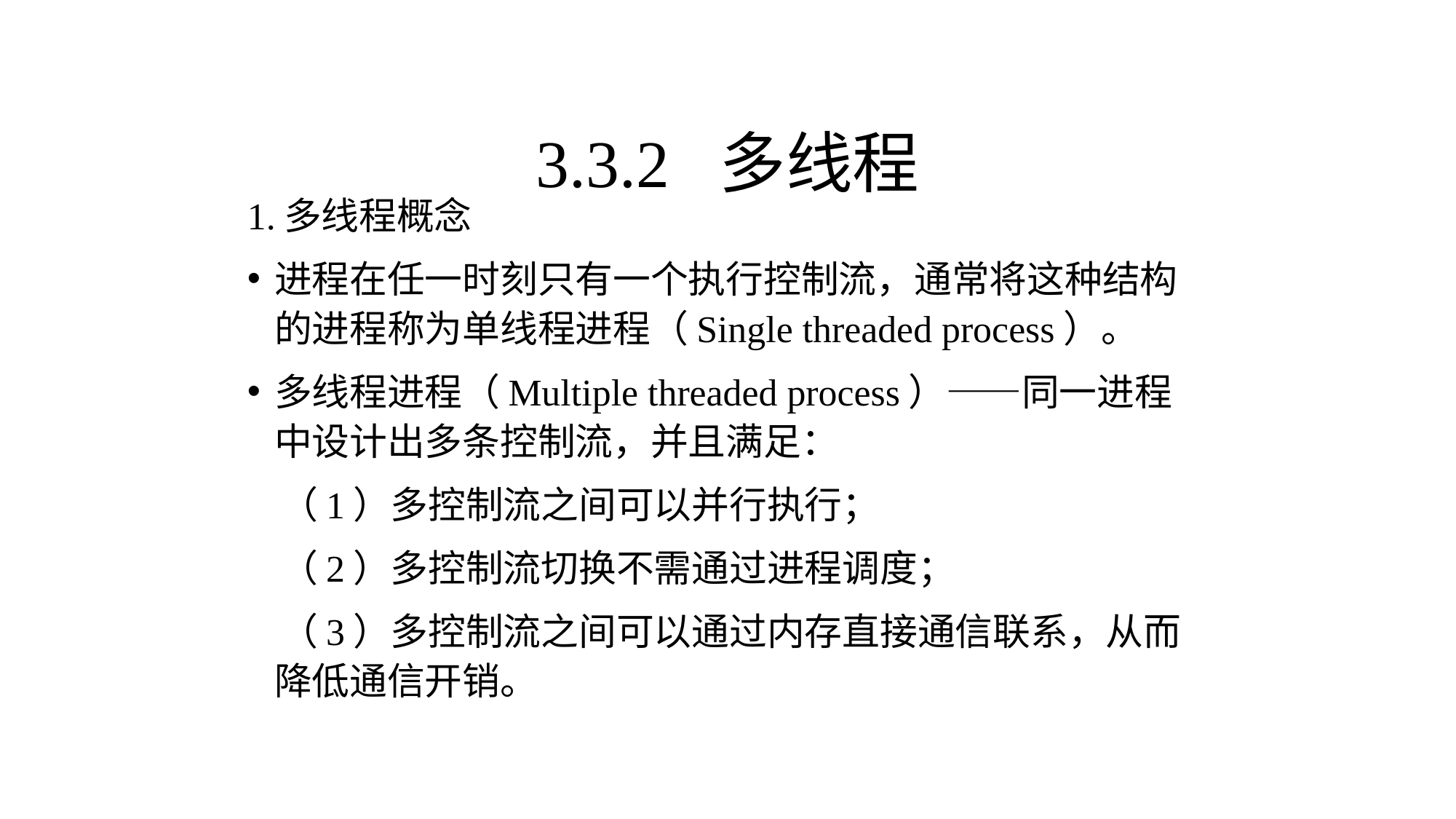

3.3.2  多线程
1.多线程概念
进程在任一时刻只有一个执行控制流，通常将这种结构的进程称为单线程进程（Single threaded process）。
多线程进程（Multiple threaded process）——同一进程中设计出多条控制流，并且满足：
   （1）多控制流之间可以并行执行；
   （2）多控制流切换不需通过进程调度；
   （3）多控制流之间可以通过内存直接通信联系，从而降低通信开销。

4